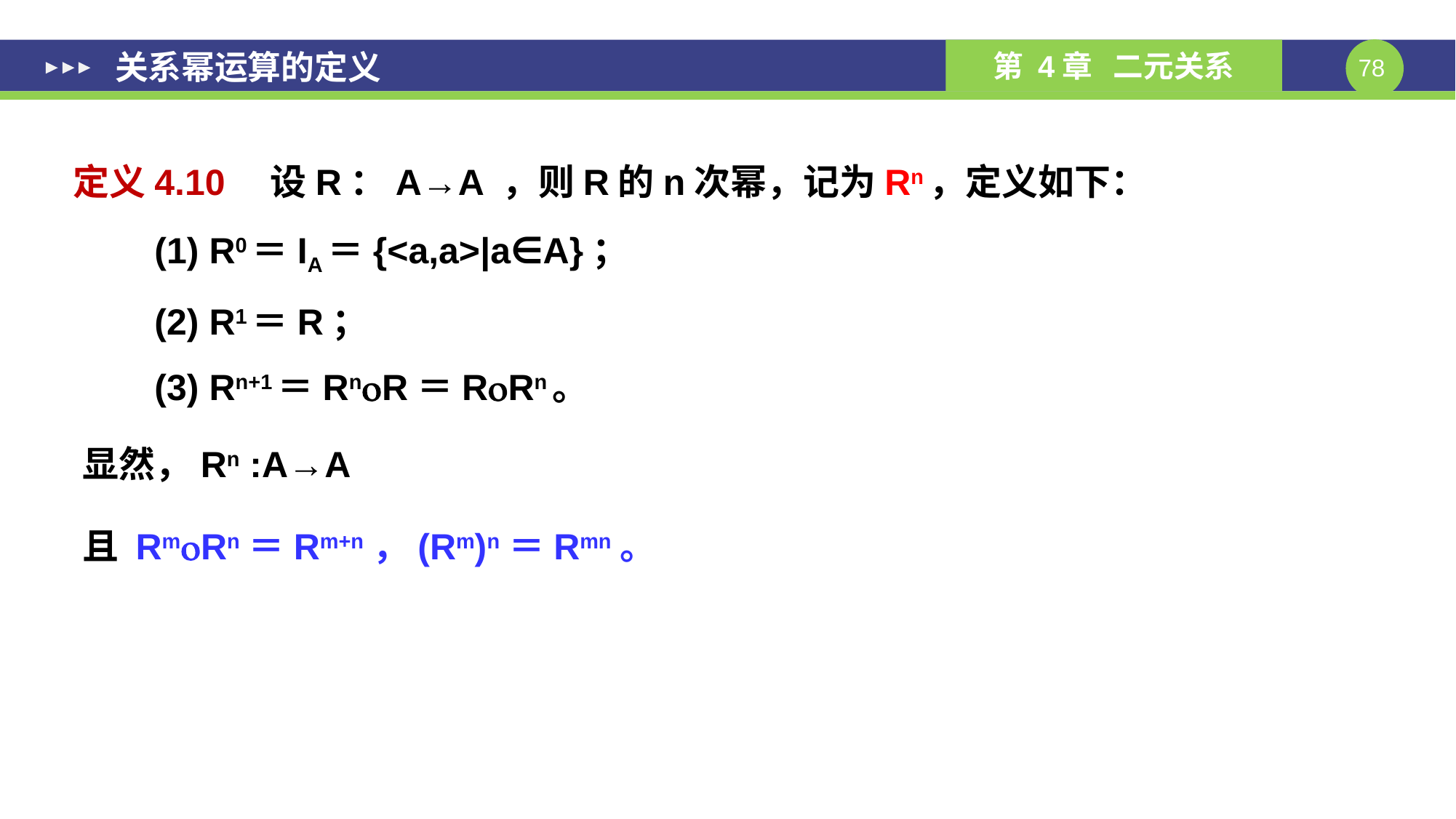

关系幂运算的定义
# 定义4.10　设R：A→A ，则R的n次幂，记为Rn，定义如下：
        (1) R0＝IA＝{<a,a>|a∈A}；
        (2) R1＝R；
        (3) Rn+1＝RnοR＝RοRn。
显然，Rn :A→A
 且 RmοRn＝Rm+n，(Rm)n＝Rmn。